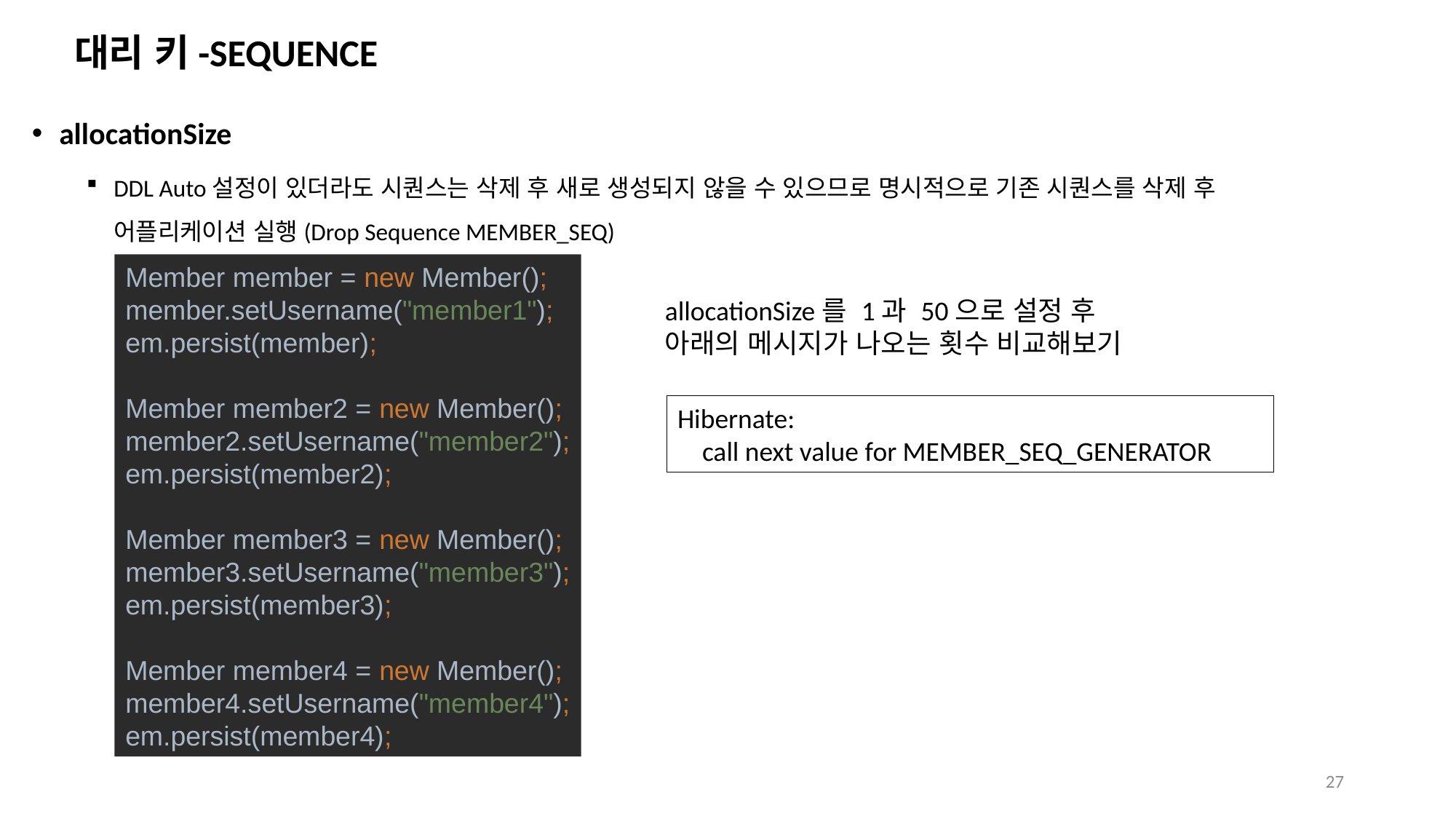

# 대리 키-SEQUENCE
allocationSize
DDL Auto설정이 있더라도 시퀀스는 삭제 후 새로 생성되지 않을 수 있으므로 명시적으로 기존 시퀀스를 삭제 후 어플리케이션 실행(Drop Sequence MEMBER_SEQ)

Member member = new Member();
member.setUsername("member1");
em.persist(member);
Member member2 = new Member();
member2.setUsername("member2");
em.persist(member2);
Member member3 = new Member();
member3.setUsername("member3");
em.persist(member3);
Member member4 = new Member();
member4.setUsername("member4");
em.persist(member4);
allocationSize를 1과 50으로 설정 후
아래의 메시지가 나오는 횟수 비교해보기
Hibernate:
    call next value for MEMBER_SEQ_GENERATOR
27